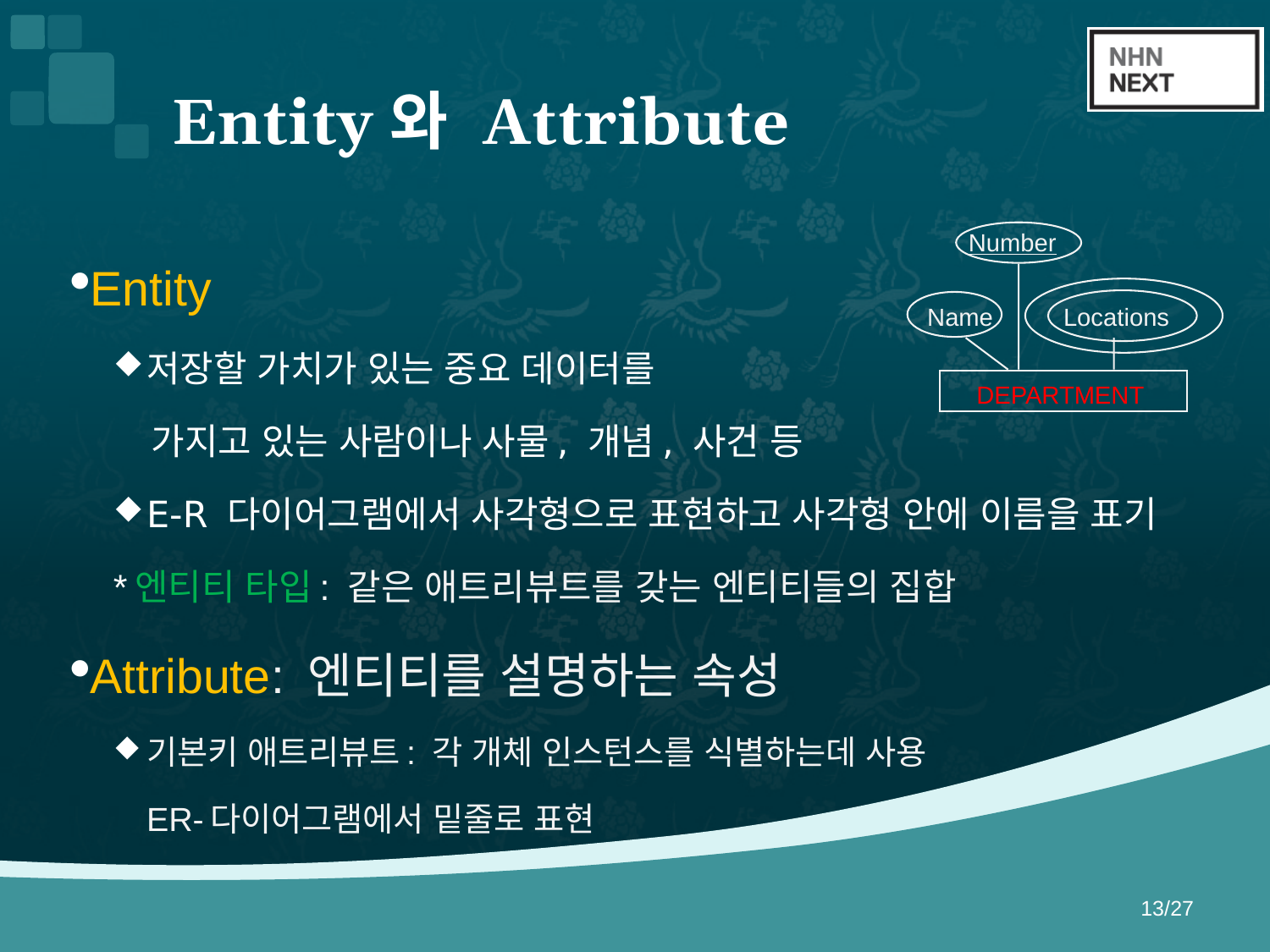

# Entity와 Attribute
Number
Entity
저장할 가치가 있는 중요 데이터를
   가지고 있는 사람이나 사물, 개념, 사건 등
E-R 다이어그램에서 사각형으로 표현하고 사각형 안에 이름을 표기
*엔티티 타입: 같은 애트리뷰트를 갖는 엔티티들의 집합
Attribute: 엔티티를 설명하는 속성
기본키 애트리뷰트: 각 개체 인스턴스를 식별하는데 사용
   				ER-다이어그램에서 밑줄로 표현

Name
Locations

DEPARTMENT
13/27